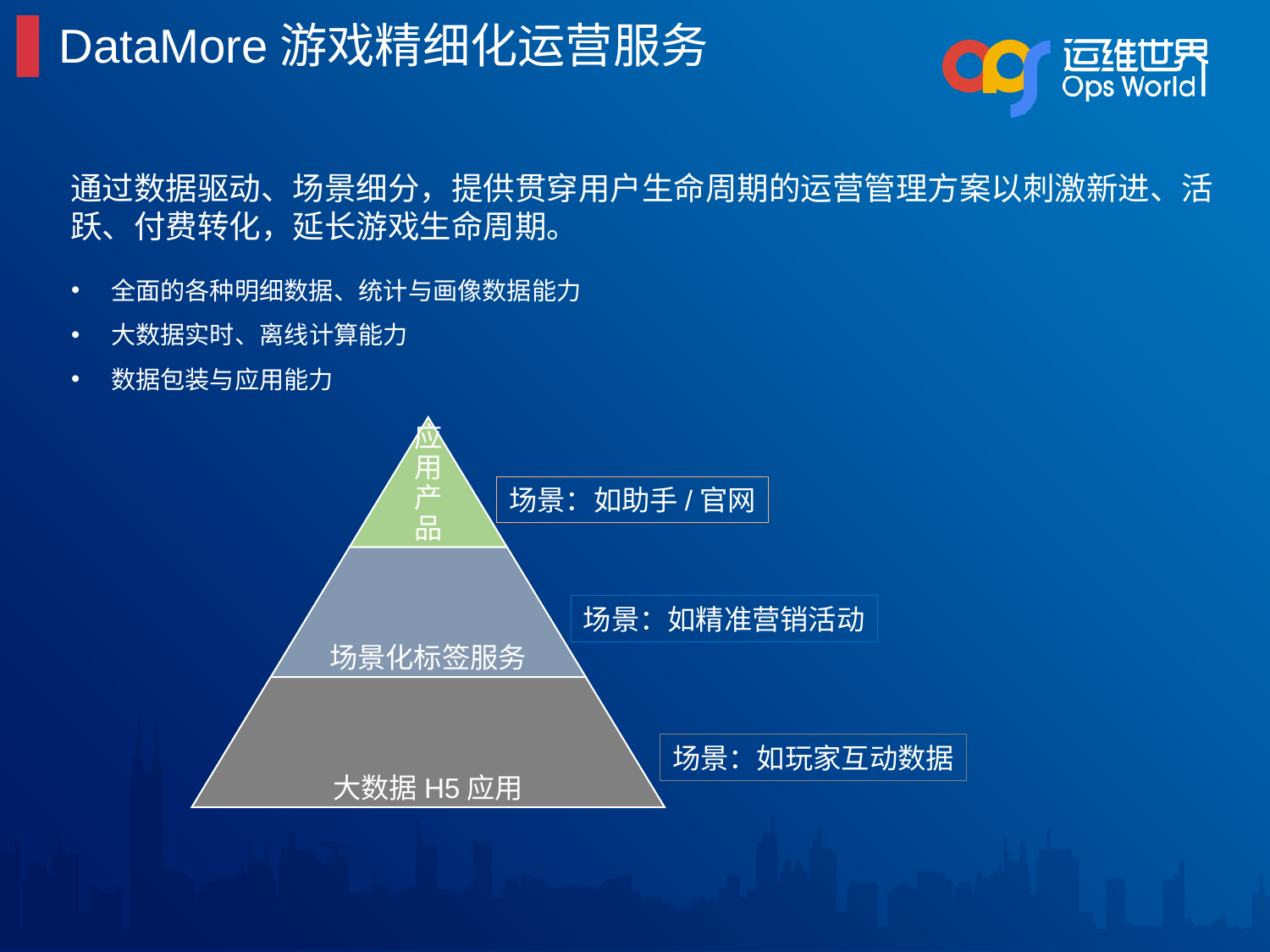

DataMore游戏精细化运营服务

通过数据驱动、场景细分，提供贯穿用户生命周期的运营管理方案以刺激新进、活跃、付费转化，延长游戏生命周期。
全面的各种明细数据、统计与画像数据能力
大数据实时、离线计算能力
数据包装与应用能力

应用产品
场景化标签服务
大数据H5应用
场景：如助手/官网
场景：如精准营销活动
场景：如玩家互动数据